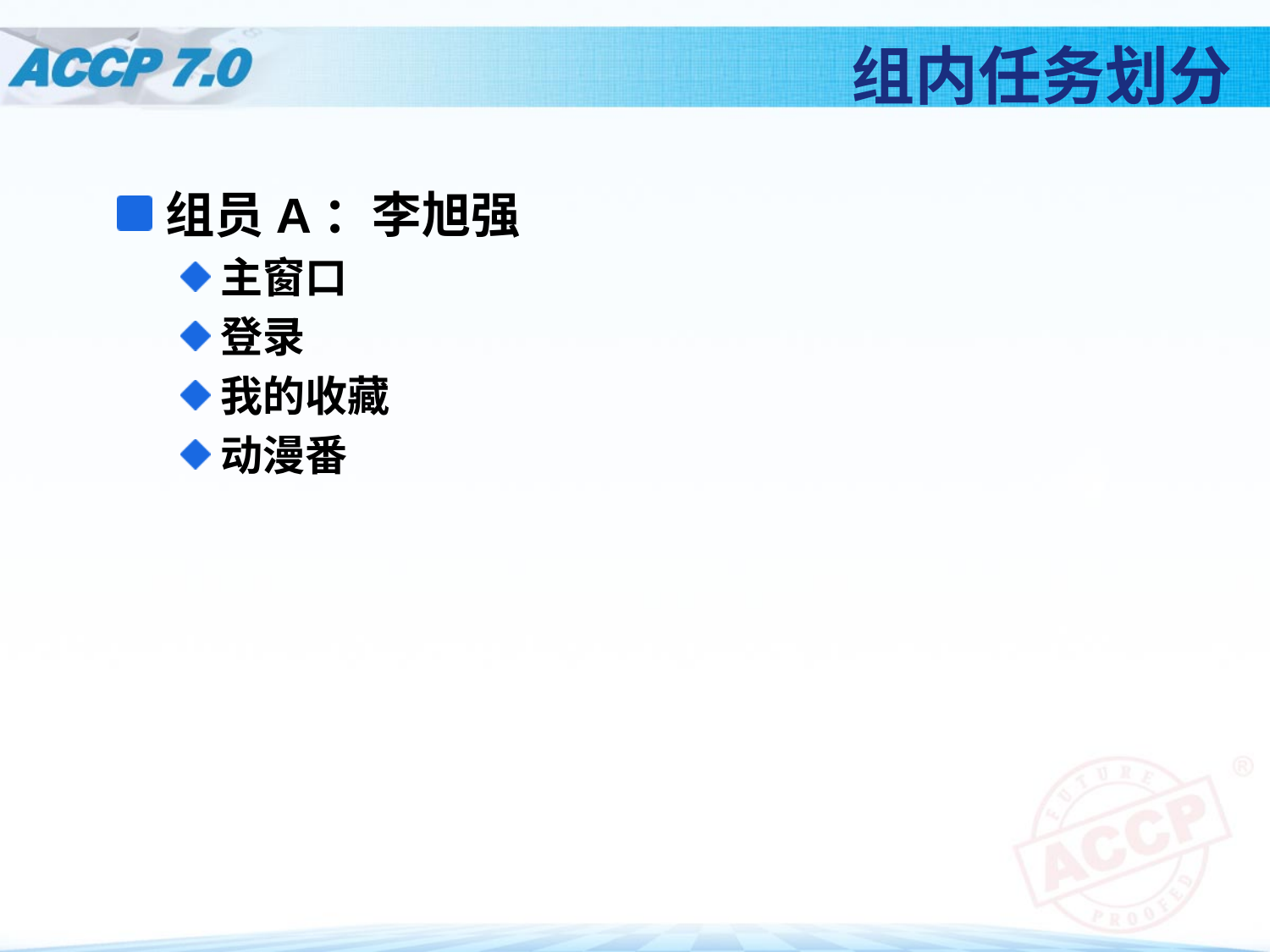

# 组内任务划分
组员A：李旭强
主窗口
登录
我的收藏
动漫番